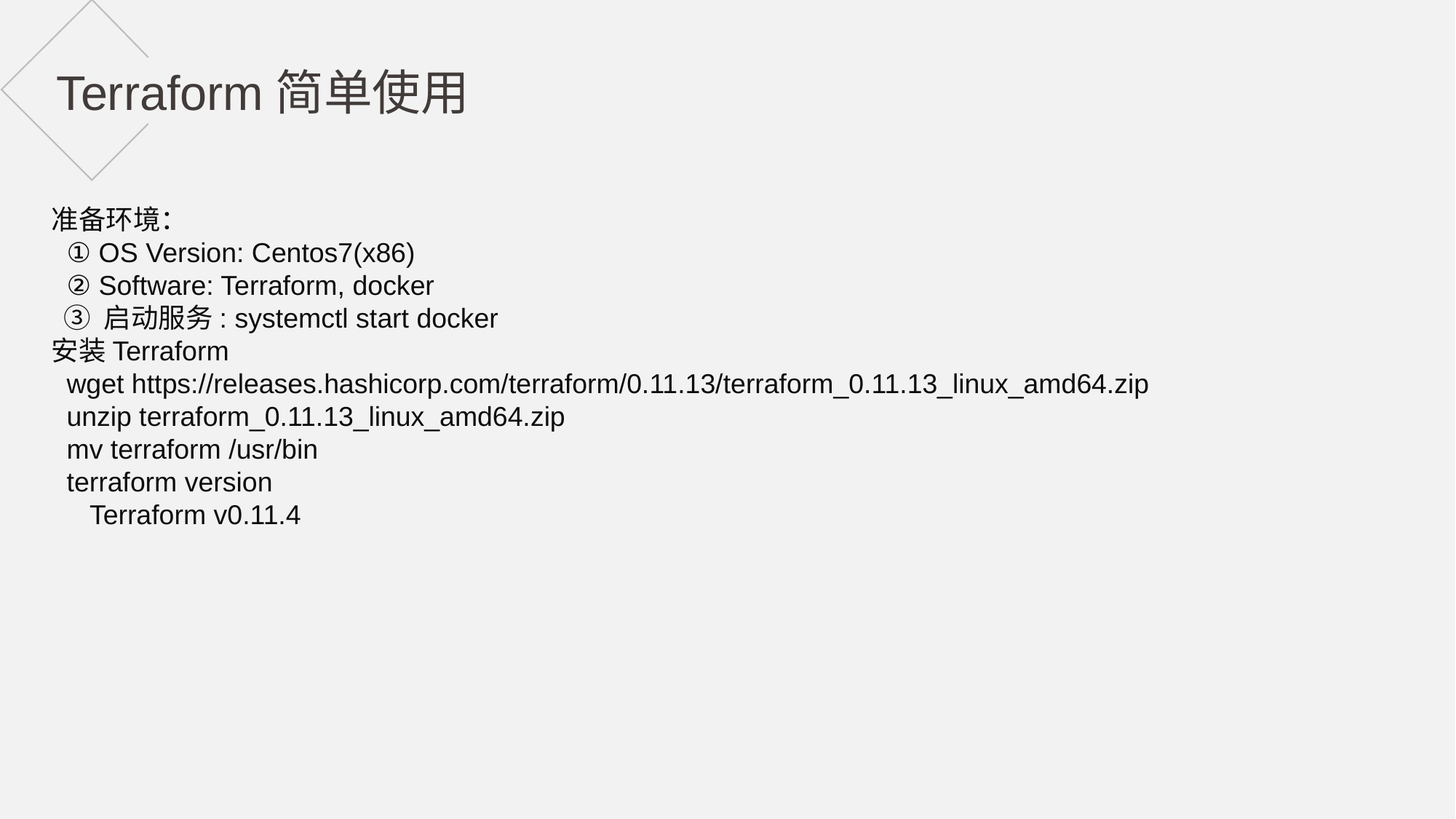

Terraform简单使用
准备环境：
  ① OS Version: Centos7(x86)
  ② Software: Terraform, docker
  ③ 启动服务: systemctl start docker
安装Terraform
  wget https://releases.hashicorp.com/terraform/0.11.13/terraform_0.11.13_linux_amd64.zip
  unzip terraform_0.11.13_linux_amd64.zip
  mv terraform /usr/bin
  terraform version
     Terraform v0.11.4